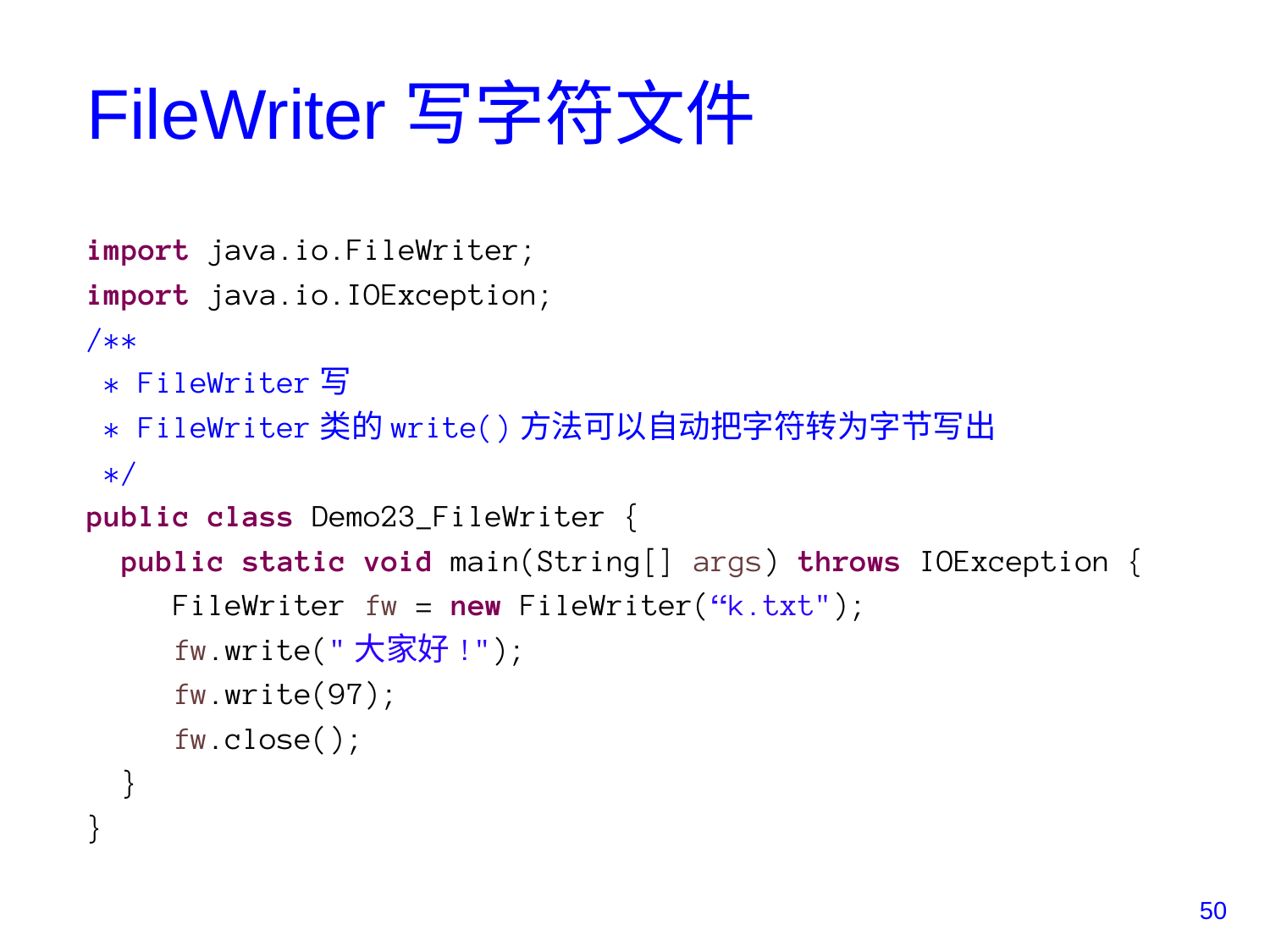

# FileWriter写字符文件
import java.io.FileWriter;
import java.io.IOException;
/**
 * FileWriter写
 * FileWriter类的write()方法可以自动把字符转为字节写出
 */
public class Demo23_FileWriter {
  public static void main(String[] args) throws IOException {
     FileWriter fw = new FileWriter(“k.txt");
     fw.write("大家好!");
     fw.write(97);
     fw.close();
  }
}

50